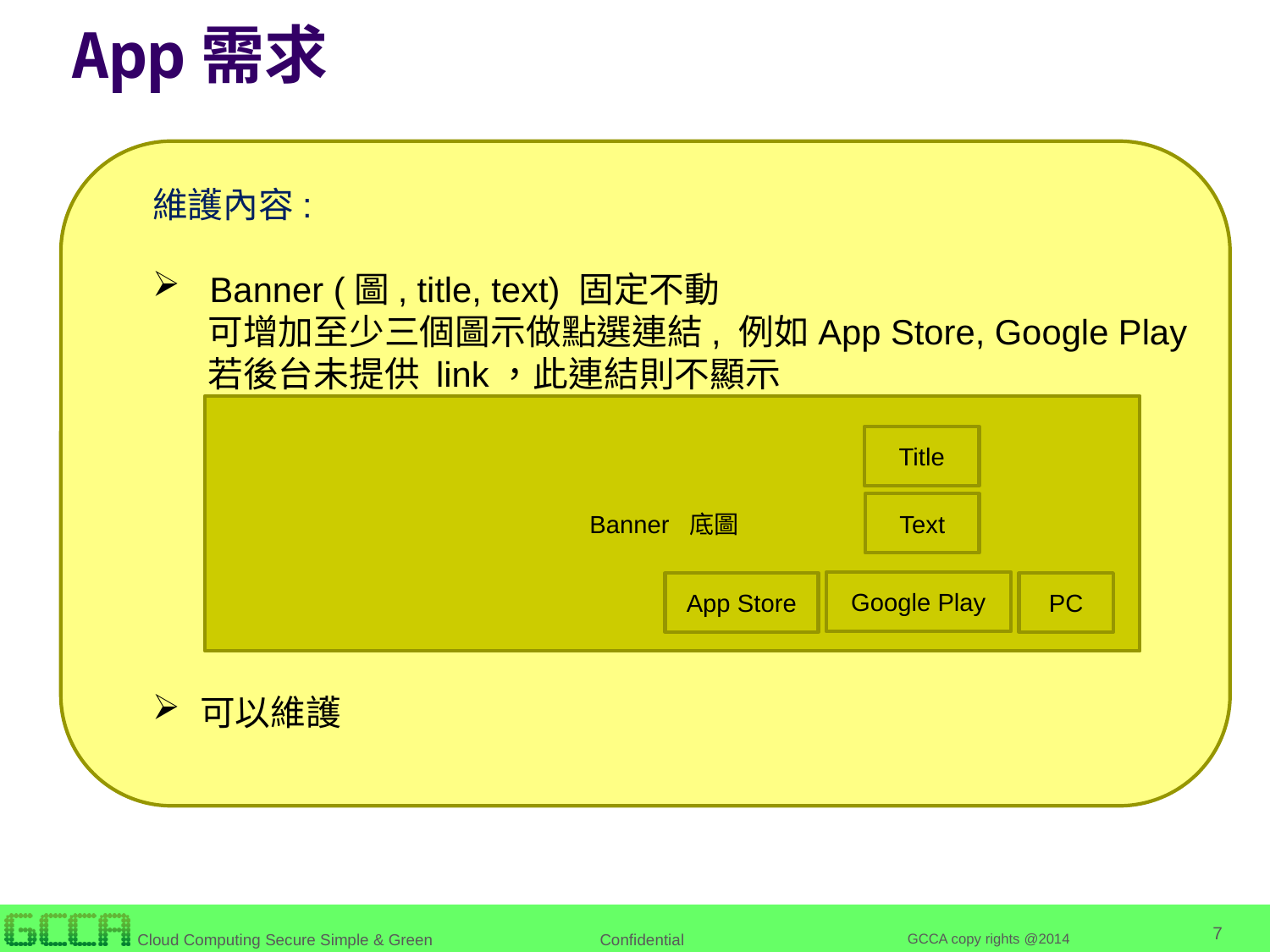

App需求

維護內容:

 Banner (圖, title, text) 固定不動
      可增加至少三個圖示做點選連結, 例如App Store, Google Play
      若後台未提供 link，此連結則不顯示

可以維護

Banner  底圖
Title
Text
Google Play
App Store
PC